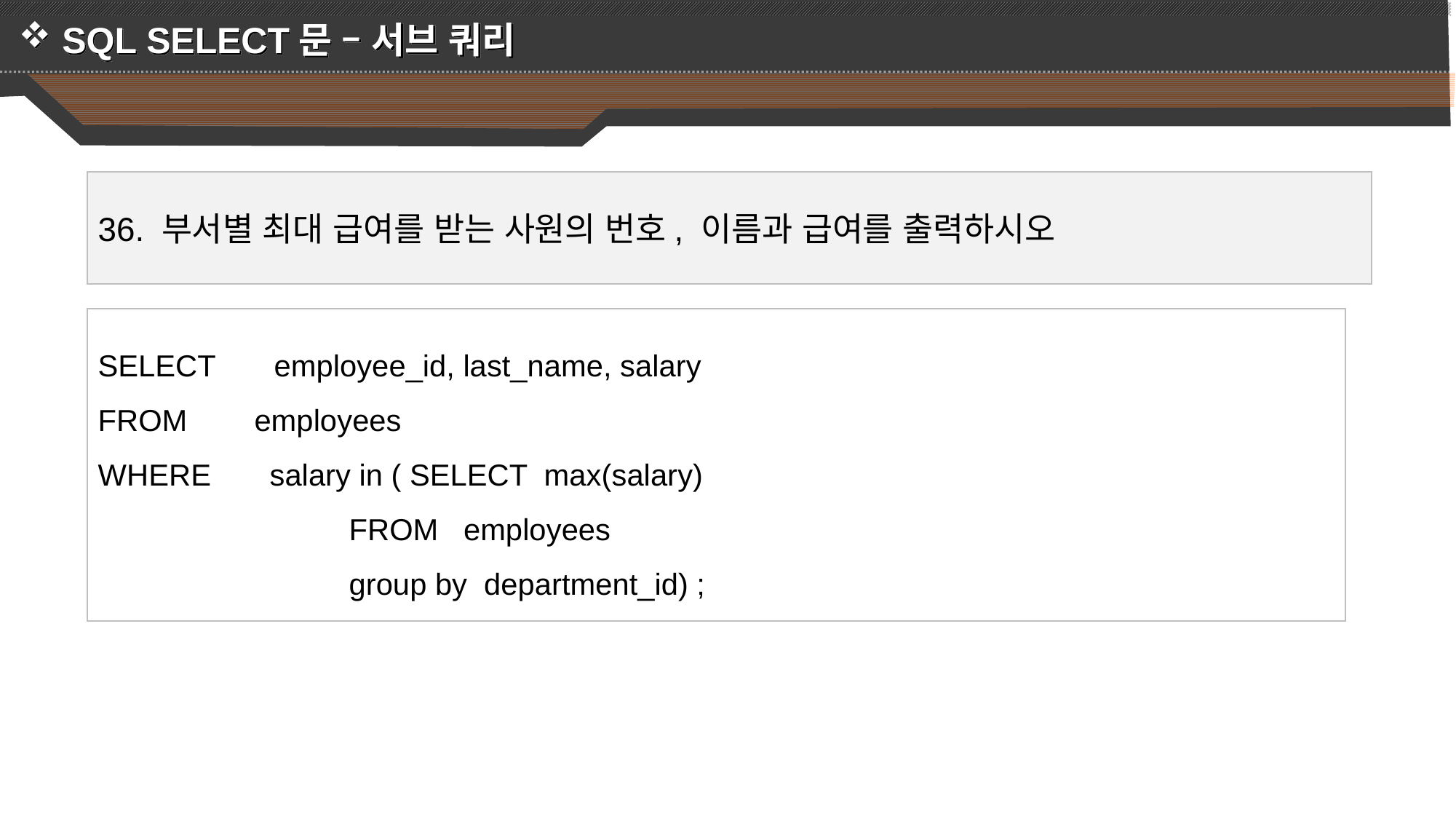

SQL SELECT문 – 서브 쿼리

36. 부서별 최대 급여를 받는 사원의 번호, 이름과 급여를 출력하시오
SELECT       employee_id, last_name, salary
FROM        employees
WHERE       salary in ( SELECT  max(salary)
                              FROM   employees
                              group by  department_id) ;